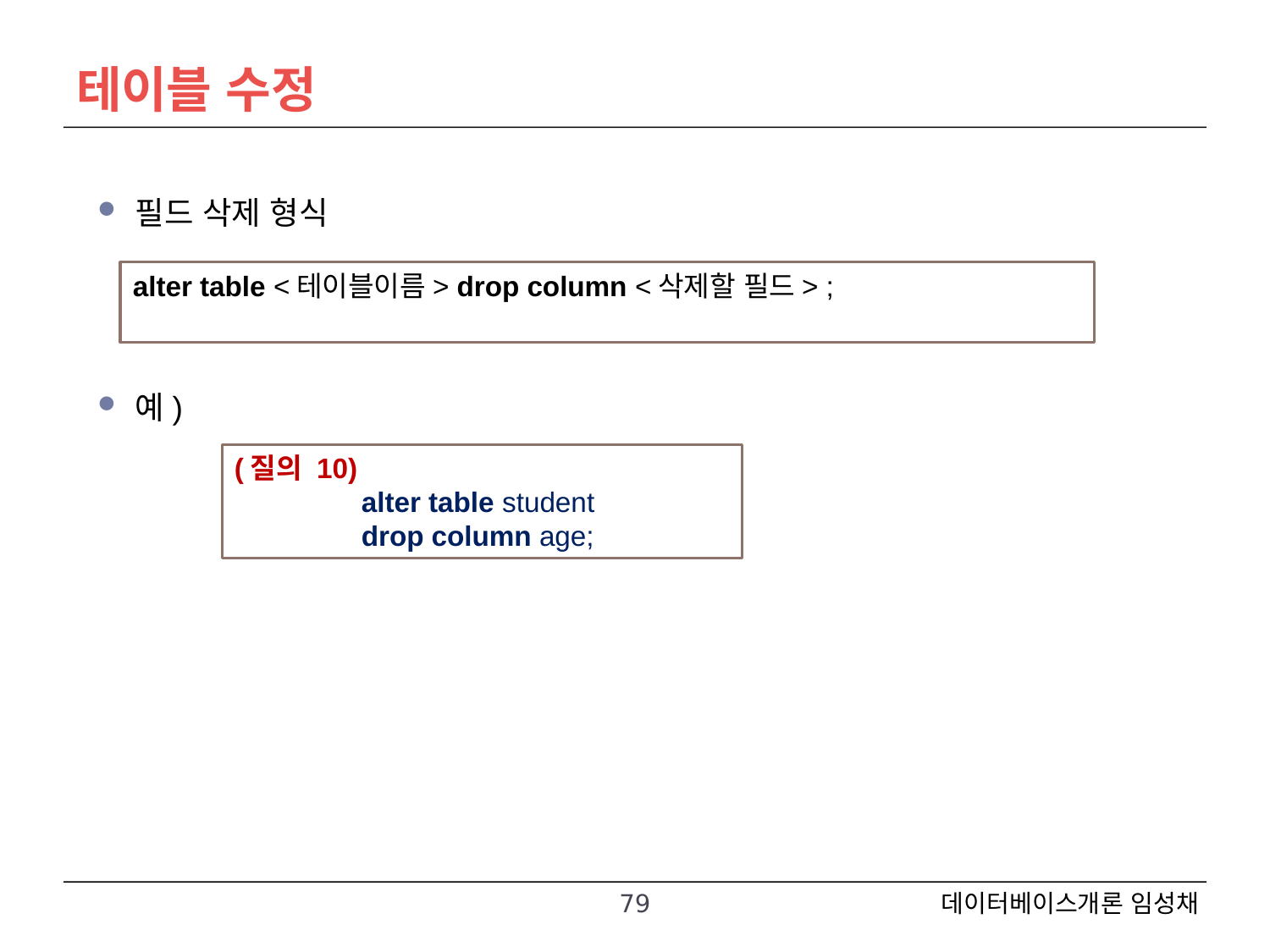

# 테이블 수정
필드 삭제 형식

예)

alter table <테이블이름> drop column <삭제할 필드> ;

(질의 10)
	alter table student
	drop column age;
79
데이터베이스개론 임성채